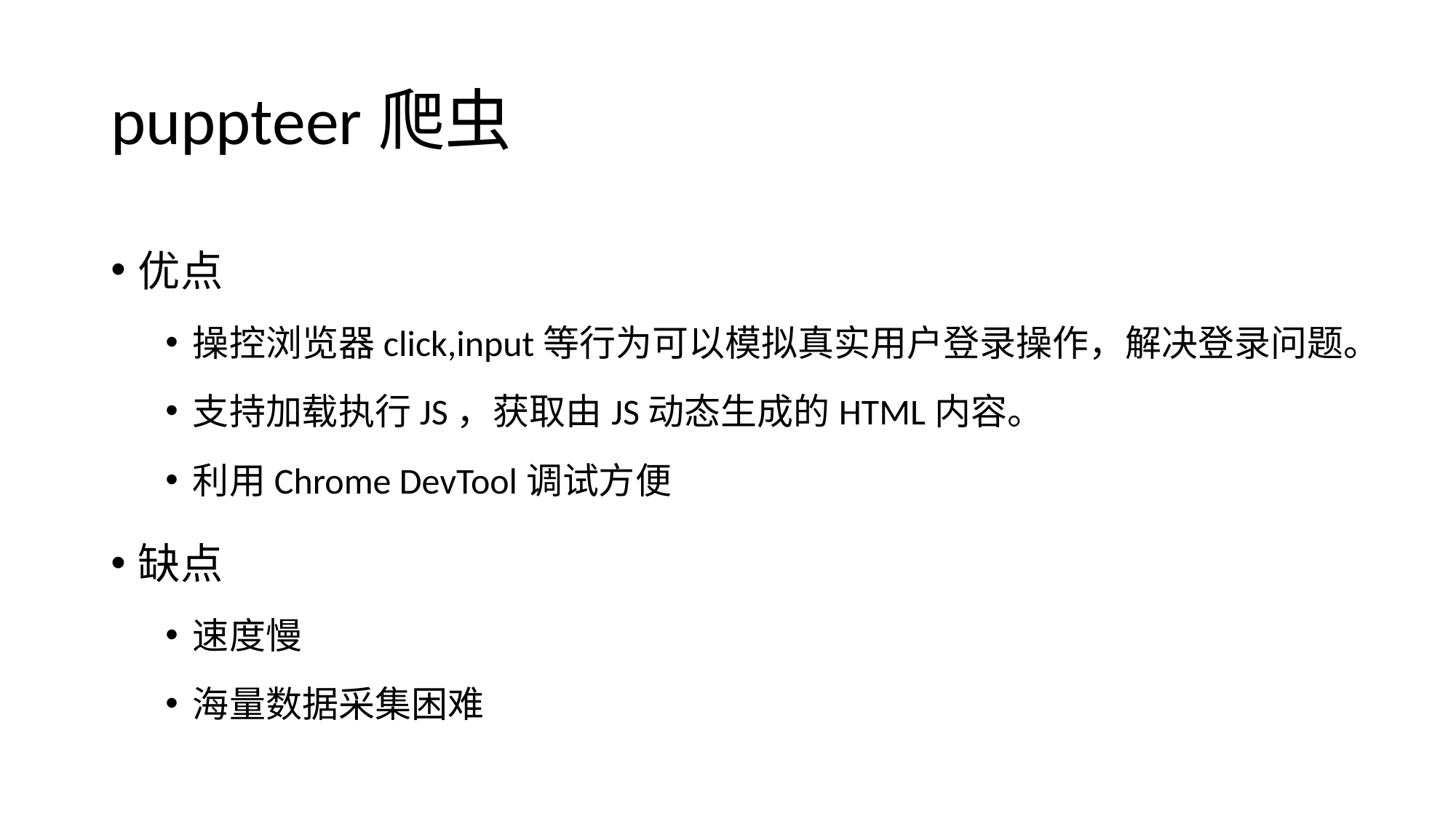

# puppteer爬虫
优点
操控浏览器click,input等行为可以模拟真实用户登录操作，解决登录问题。
支持加载执行JS，获取由JS动态生成的HTML内容。
利用Chrome DevTool调试方便
缺点
速度慢
海量数据采集困难